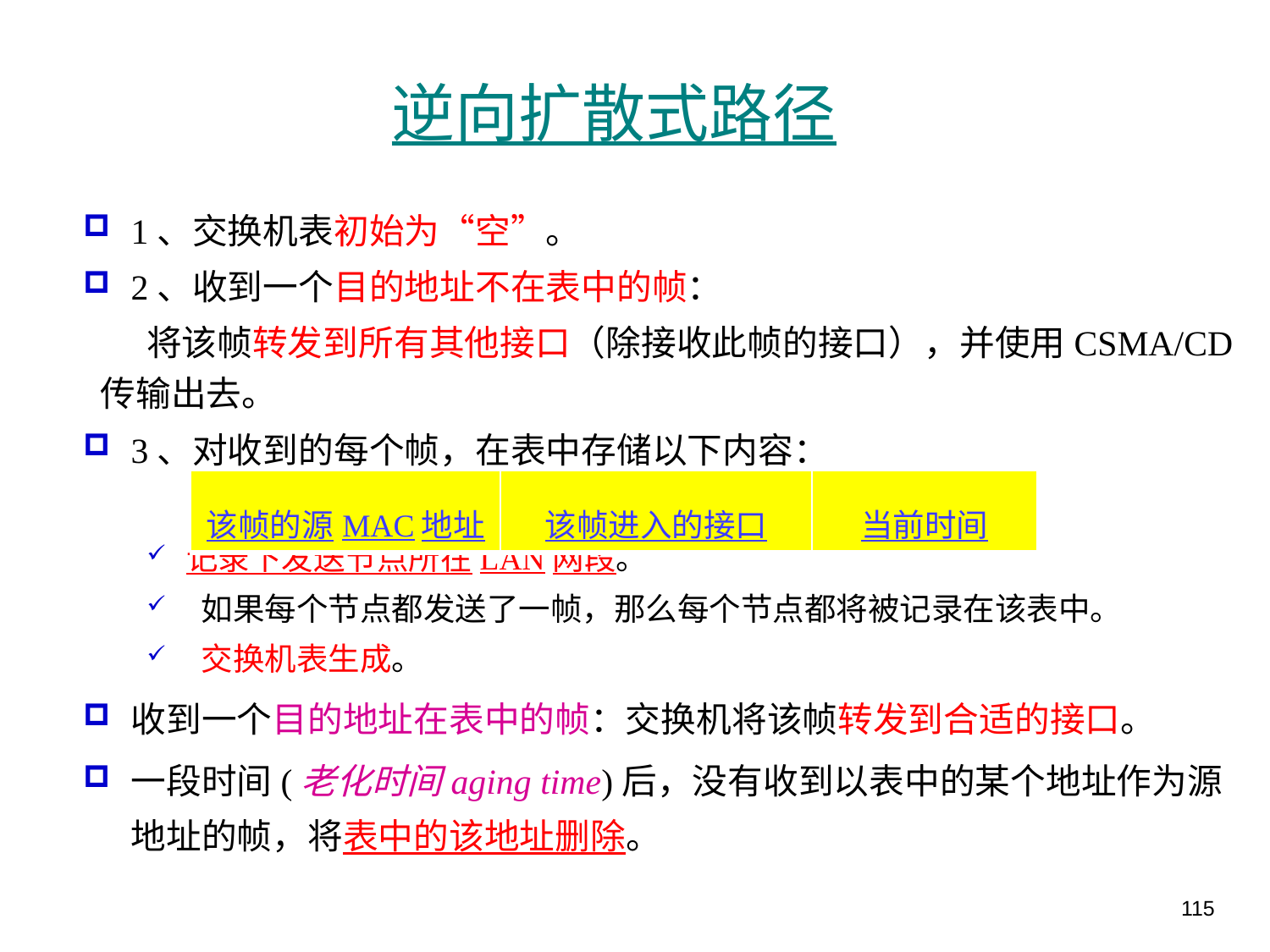

# 逆向扩散式路径
1、交换机表初始为“空”。
2、收到一个目的地址不在表中的帧：
       将该帧转发到所有其他接口（除接收此帧的接口），并使用CSMA/CD  传输出去。
3、对收到的每个帧，在表中存储以下内容：

记录下发送节点所在LAN网段。
 如果每个节点都发送了一帧，那么每个节点都将被记录在该表中。
 交换机表生成。
收到一个目的地址在表中的帧：交换机将该帧转发到合适的接口。
一段时间(老化时间aging time)后，没有收到以表中的某个地址作为源地址的帧，将表中的该地址删除。

| 该帧的源MAC地址 | 该帧进入的接口 | 当前时间 |
| --- | --- | --- |
115